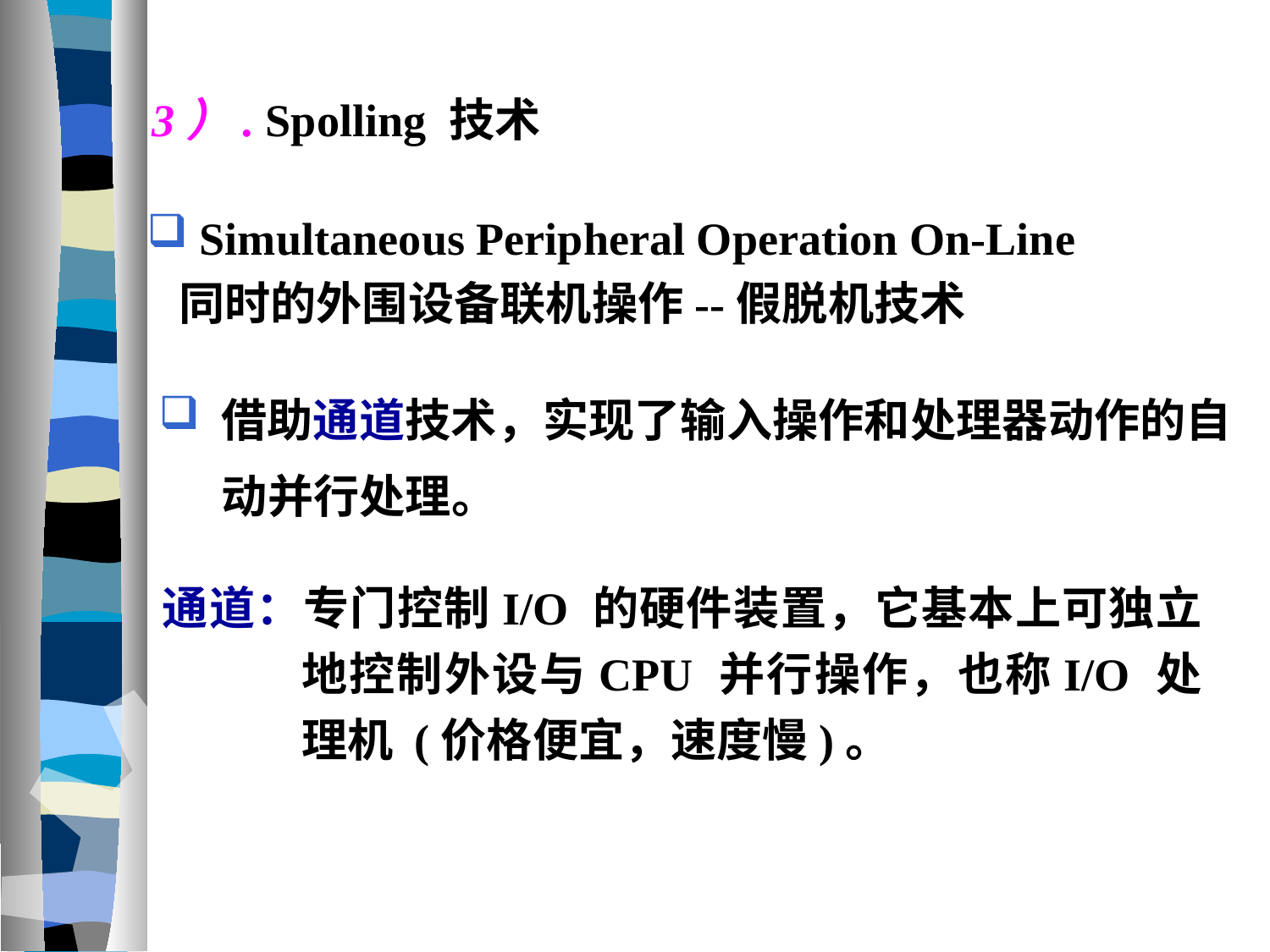

3）. Spolling 技术
 Simultaneous Peripheral Operation On-Line
    同时的外围设备联机操作--假脱机技术
 借助通道技术，实现了输入操作和处理器动作的自
     动并行处理。
通道：专门控制I/O 的硬件装置，它基本上可独立地控制外设与CPU 并行操作，也称I/O 处理机 (价格便宜，速度慢)。